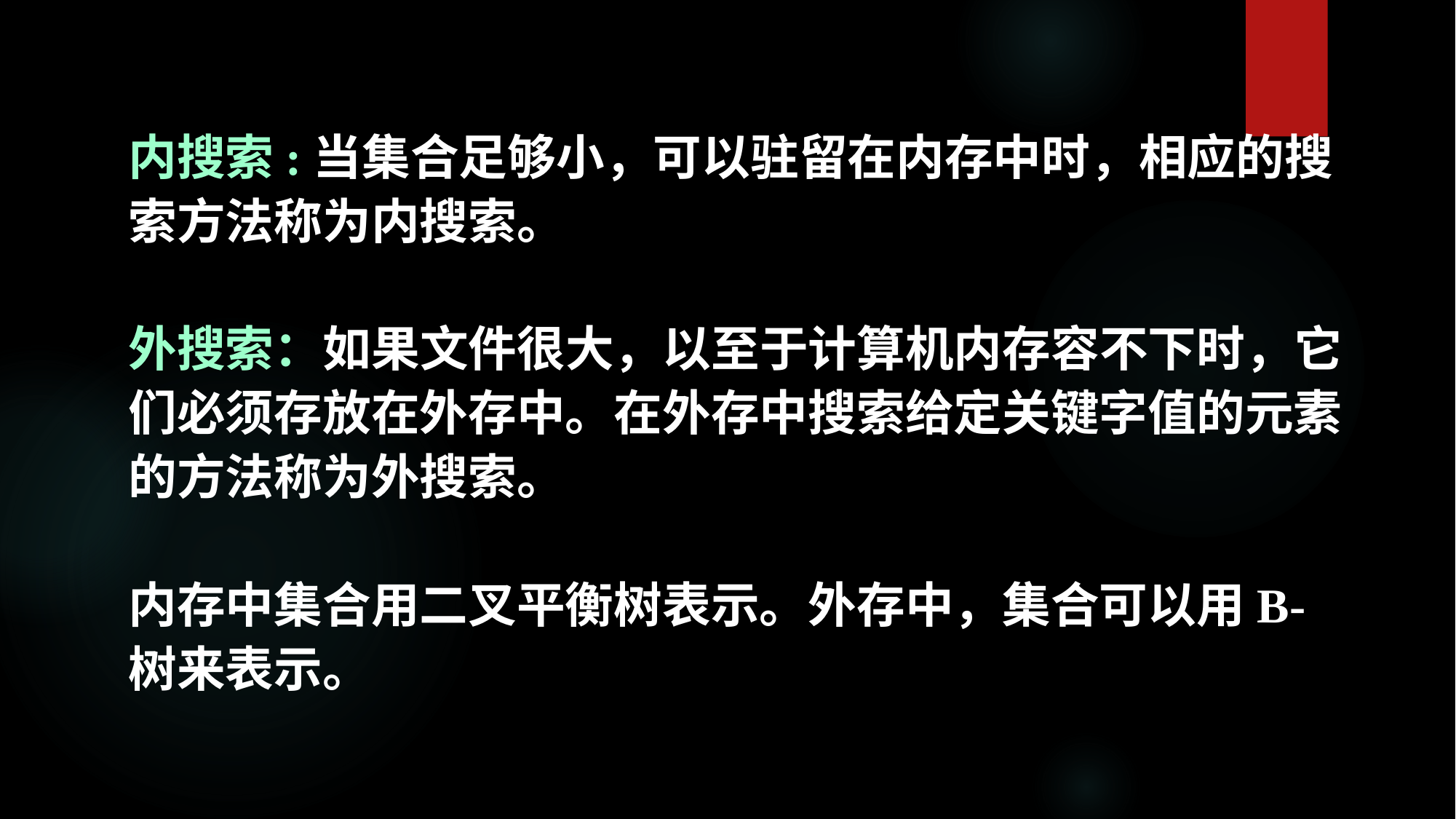

内搜索:当集合足够小，可以驻留在内存中时，相应的搜索方法称为内搜索。

外搜索：如果文件很大，以至于计算机内存容不下时，它们必须存放在外存中。在外存中搜索给定关键字值的元素的方法称为外搜索。

内存中集合用二叉平衡树表示。外存中，集合可以用B-树来表示。